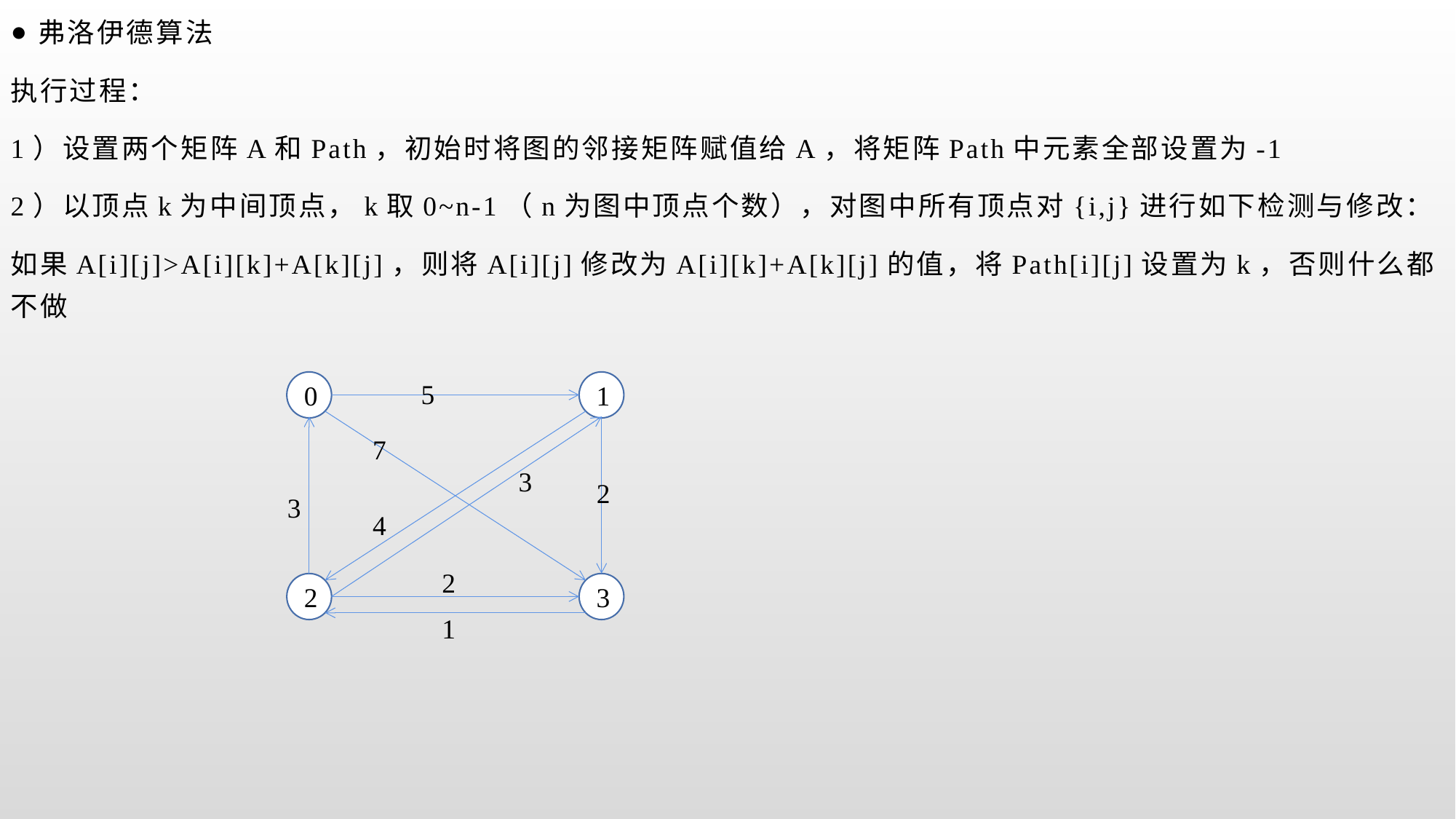

弗洛伊德算法
执行过程：
1）设置两个矩阵A和Path，初始时将图的邻接矩阵赋值给A，将矩阵Path中元素全部设置为-1
2）以顶点k为中间顶点，k取0~n-1（n为图中顶点个数），对图中所有顶点对{i,j}进行如下检测与修改：
如果A[i][j]>A[i][k]+A[k][j]，则将A[i][j]修改为A[i][k]+A[k][j]的值，将Path[i][j]设置为k，否则什么都不做
0
5
1
7
3
2
3
4
2
2
3
1